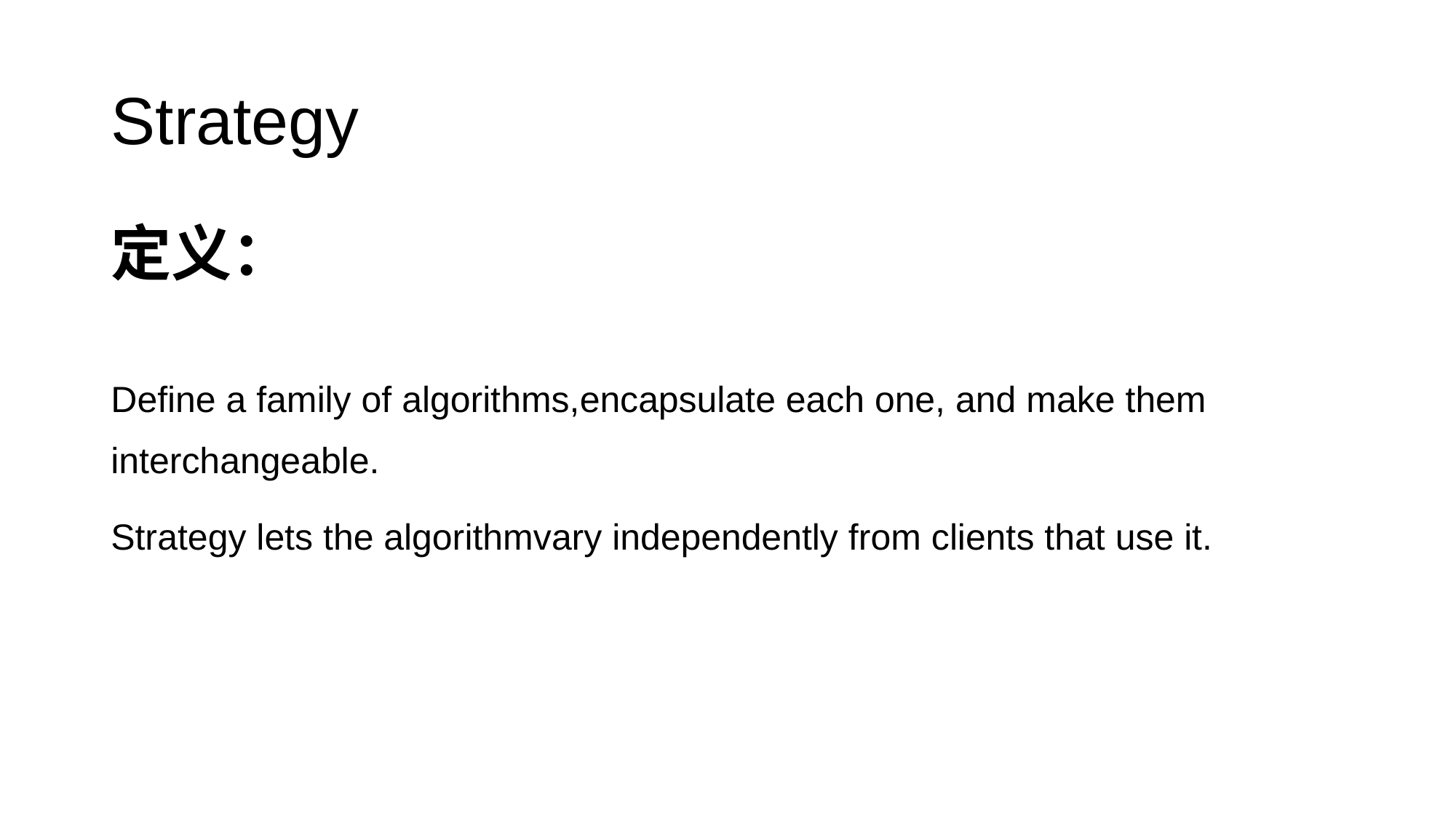

# Strategy
定义：

Define a family of algorithms,encapsulate each one, and make them interchangeable.
Strategy lets the algorithmvary independently from clients that use it.